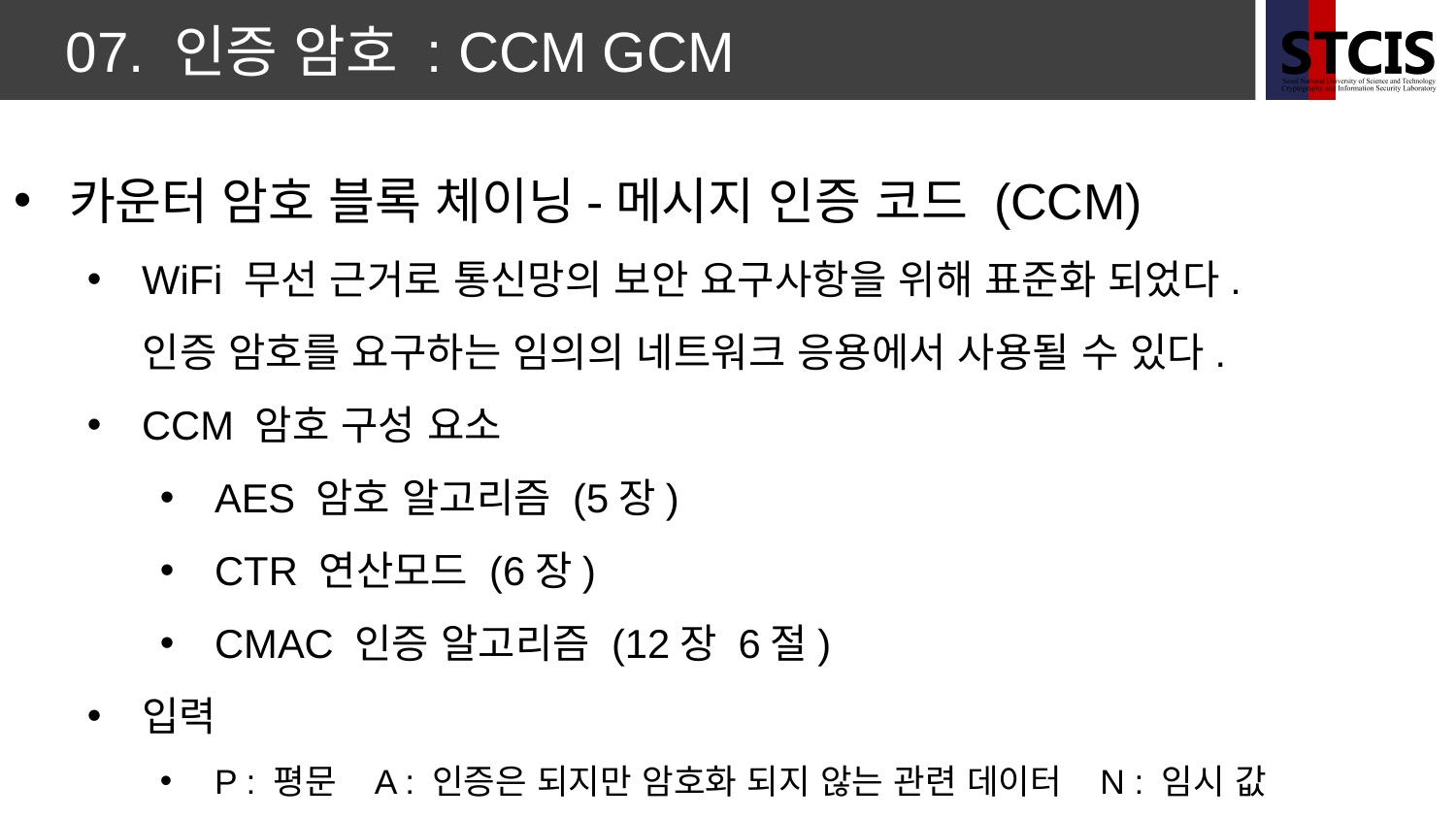

07. 인증 암호 : CCM GCM
카운터 암호 블록 체이닝-메시지 인증 코드 (CCM)
WiFi 무선 근거로 통신망의 보안 요구사항을 위해 표준화 되었다.
    인증 암호를 요구하는 임의의 네트워크 응용에서 사용될 수 있다.
CCM 암호 구성 요소
AES 암호 알고리즘 (5장)
CTR 연산모드 (6장)
CMAC 인증 알고리즘 (12장 6절)
입력
P : 평문   A : 인증은 되지만 암호화 되지 않는 관련 데이터   N : 임시 값